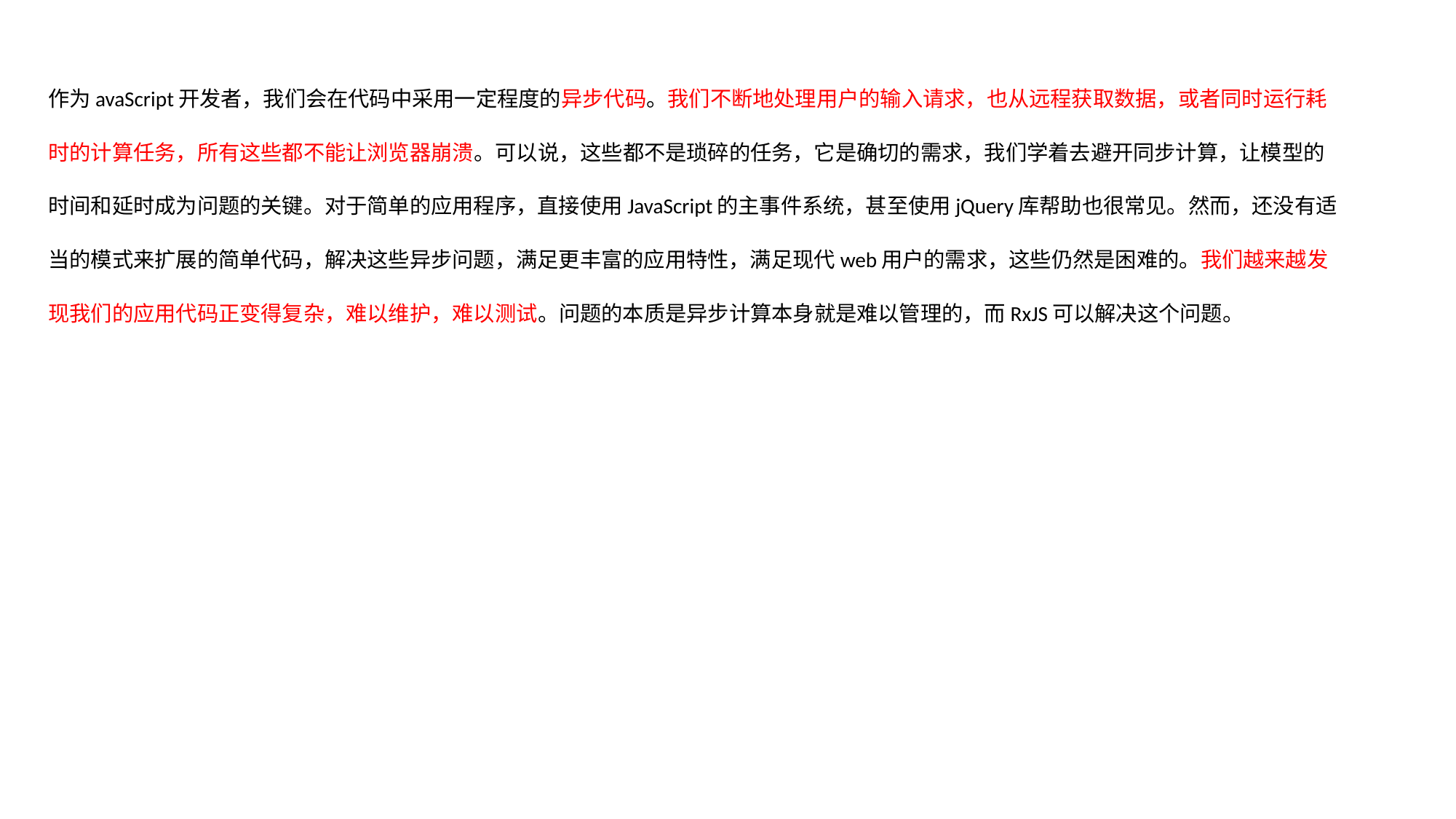

# 作为avaScript开发者，我们会在代码中采用一定程度的异步代码。我们不断地处理用户的输入请求，也从远程获取数据，或者同时运行耗时的计算任务，所有这些都不能让浏览器崩溃。可以说，这些都不是琐碎的任务，它是确切的需求，我们学着去避开同步计算，让模型的时间和延时成为问题的关键。对于简单的应用程序，直接使用JavaScript的主事件系统，甚至使用jQuery库帮助也很常见。然而，还没有适当的模式来扩展的简单代码，解决这些异步问题，满足更丰富的应用特性，满足现代web用户的需求，这些仍然是困难的。我们越来越发现我们的应用代码正变得复杂，难以维护，难以测试。问题的本质是异步计算本身就是难以管理的，而RxJS可以解决这个问题。